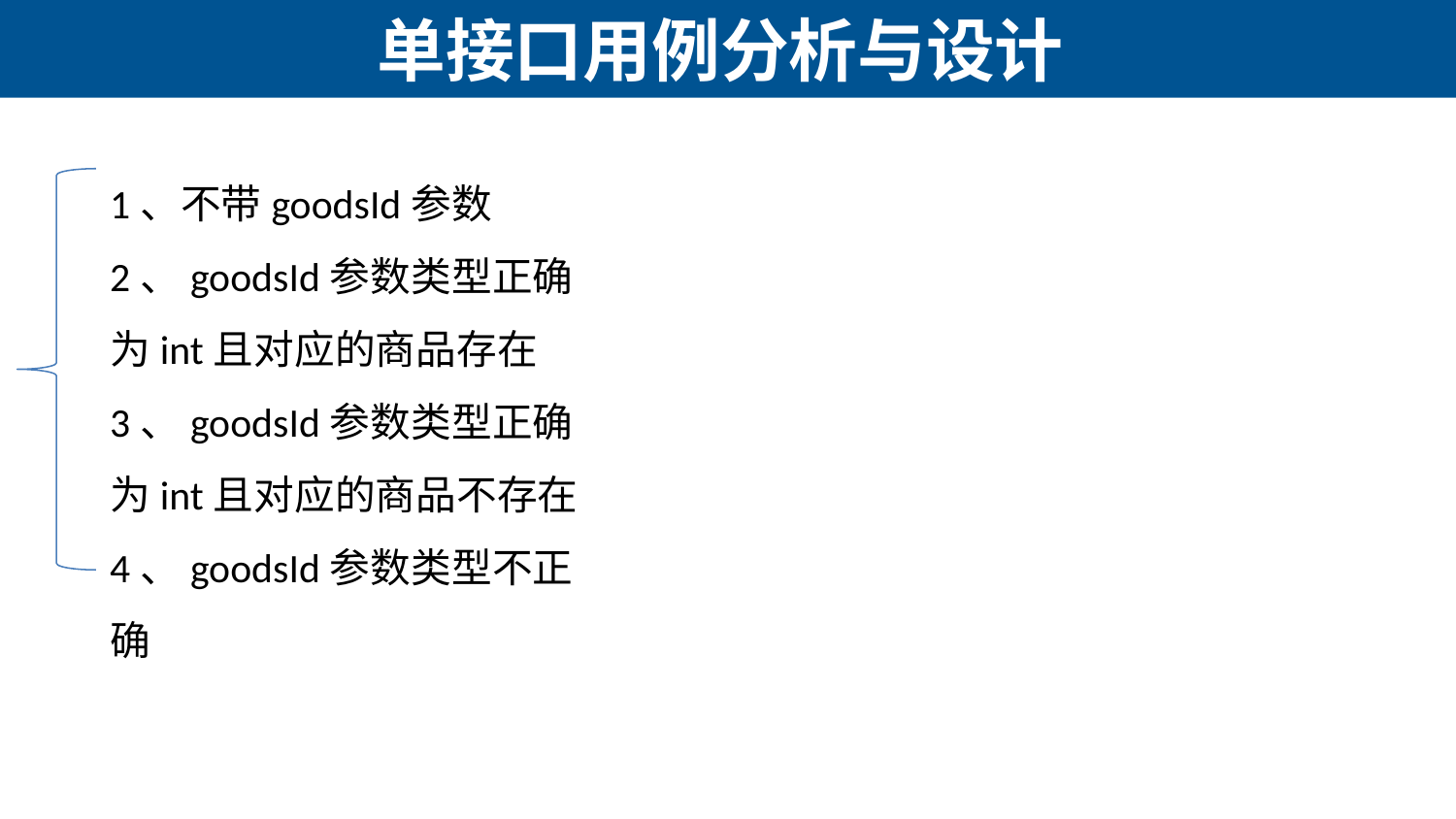

# 单接口用例分析与设计
1、不带goodsId参数
2、goodsId参数类型正确为int且对应的商品存在
3、goodsId参数类型正确为int且对应的商品不存在
4、goodsId参数类型不正确